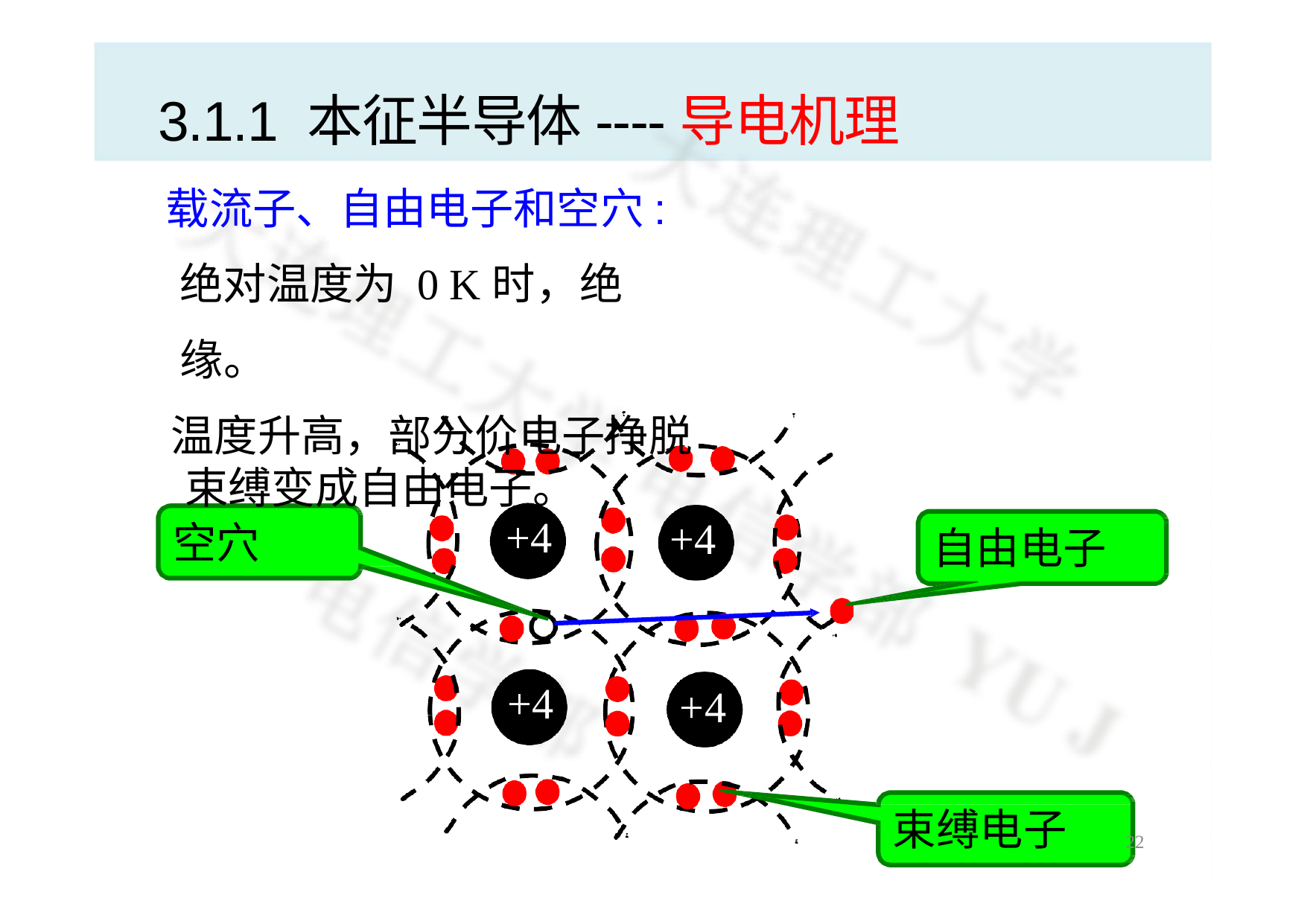

# 3.1.1 本征半导体----导电机理
载流子、自由电子和空穴:  绝对温度为 0 K时，绝缘。
温度升高，部分价电子挣脱束缚变成自由电子。

+4
+4

空穴
自由电子

+4
+4

束缚电子
22